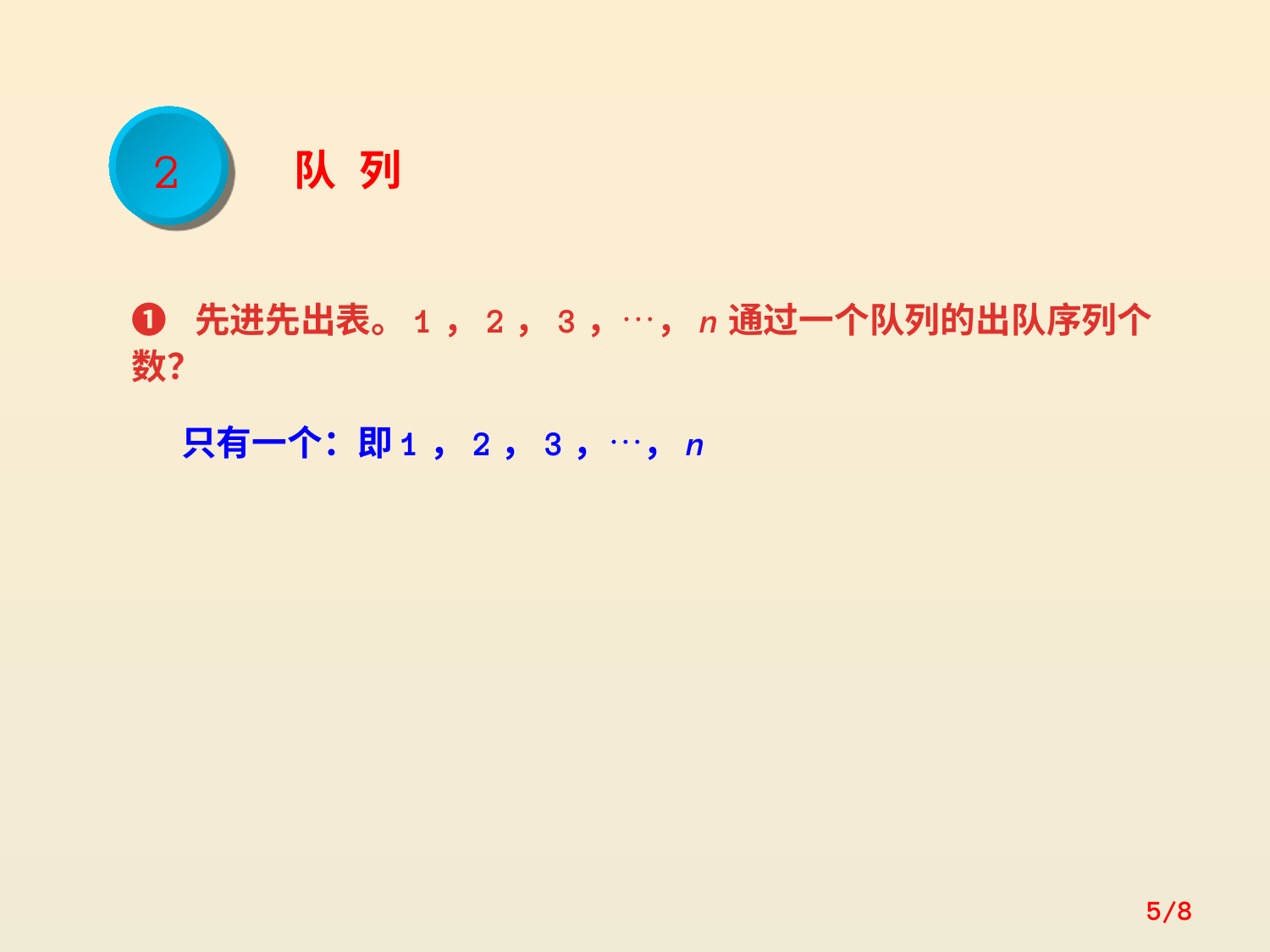

2
 队 列

❶ 先进先出表。1，2，3，…，n通过一个队列的出队序列个数？
只有一个：即1，2，3，…，n
5/8